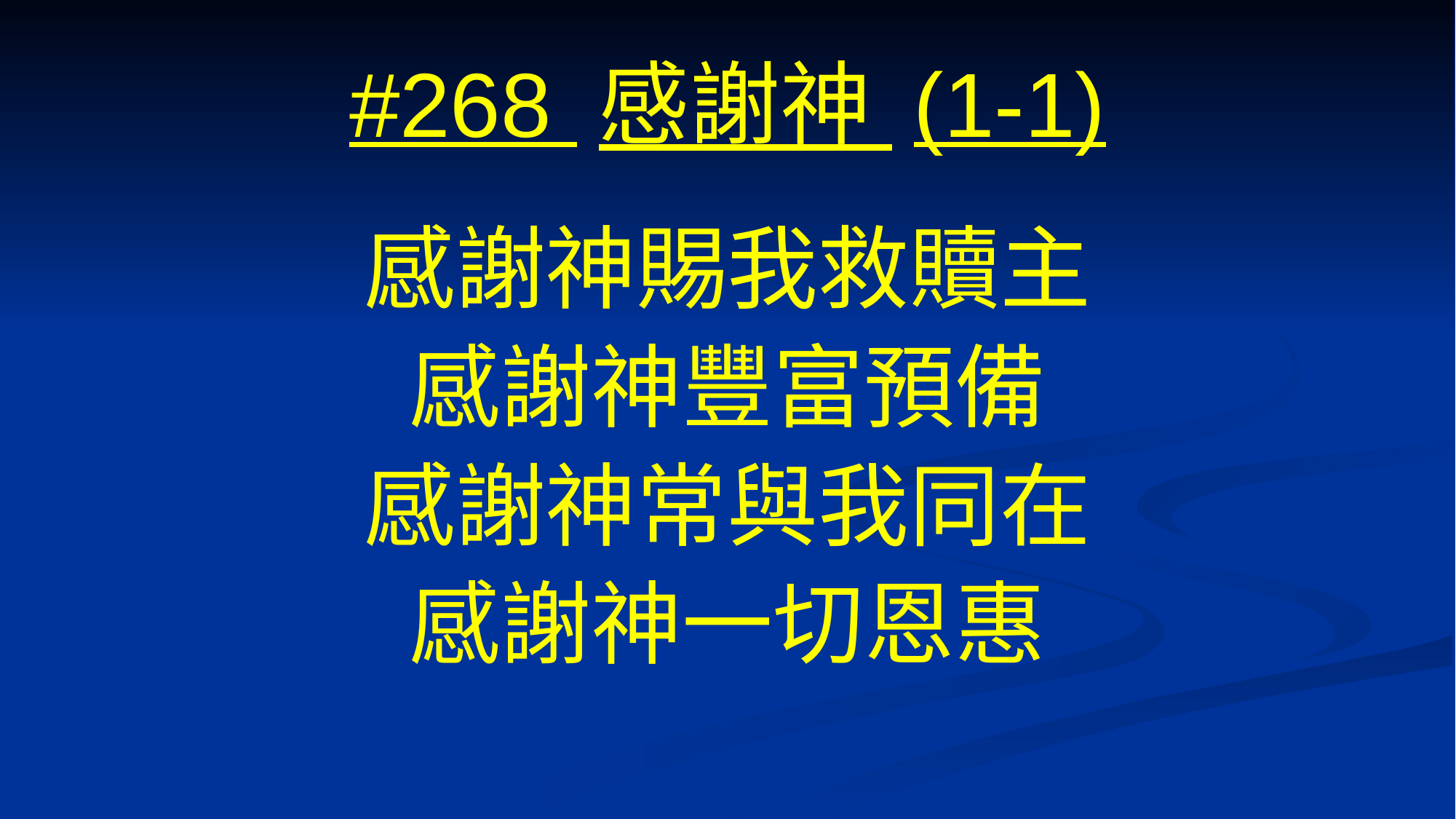

# #268 感謝神 (1-1)
感謝神賜我救贖主
感謝神豐富預備
感謝神常與我同在
感謝神一切恩惠